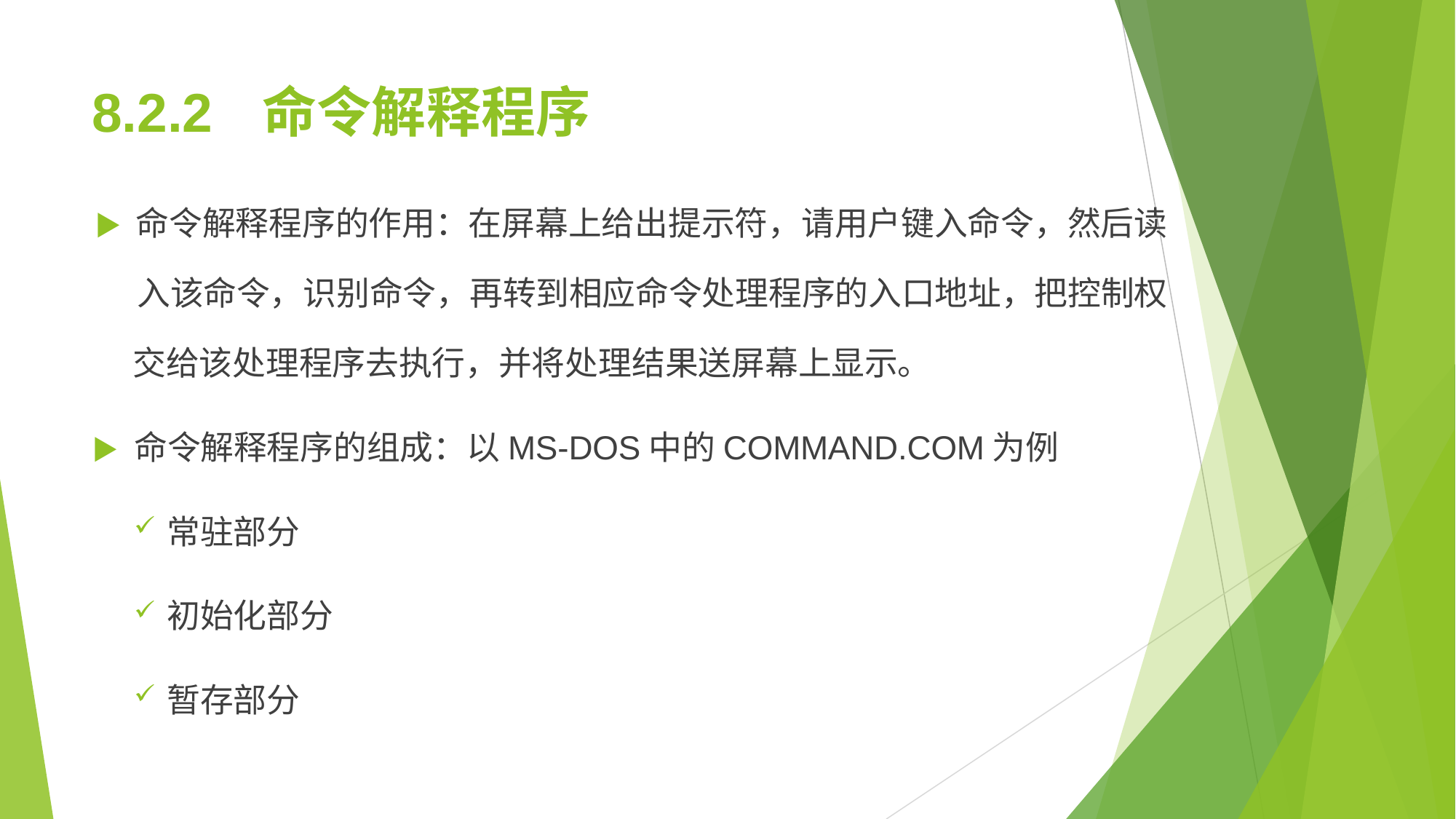

# 8.2.2	命令解释程序
▶	命令解释程序的作用：在屏幕上给出提示符，请用户键入命令，然后读

入该命令，识别命令，再转到相应命令处理程序的入口地址，把控制权

交给该处理程序去执行，并将处理结果送屏幕上显示。

▶	命令解释程序的组成：以MS-DOS中的COMMAND.COM为例

常驻部分

初始化部分

暂存部分